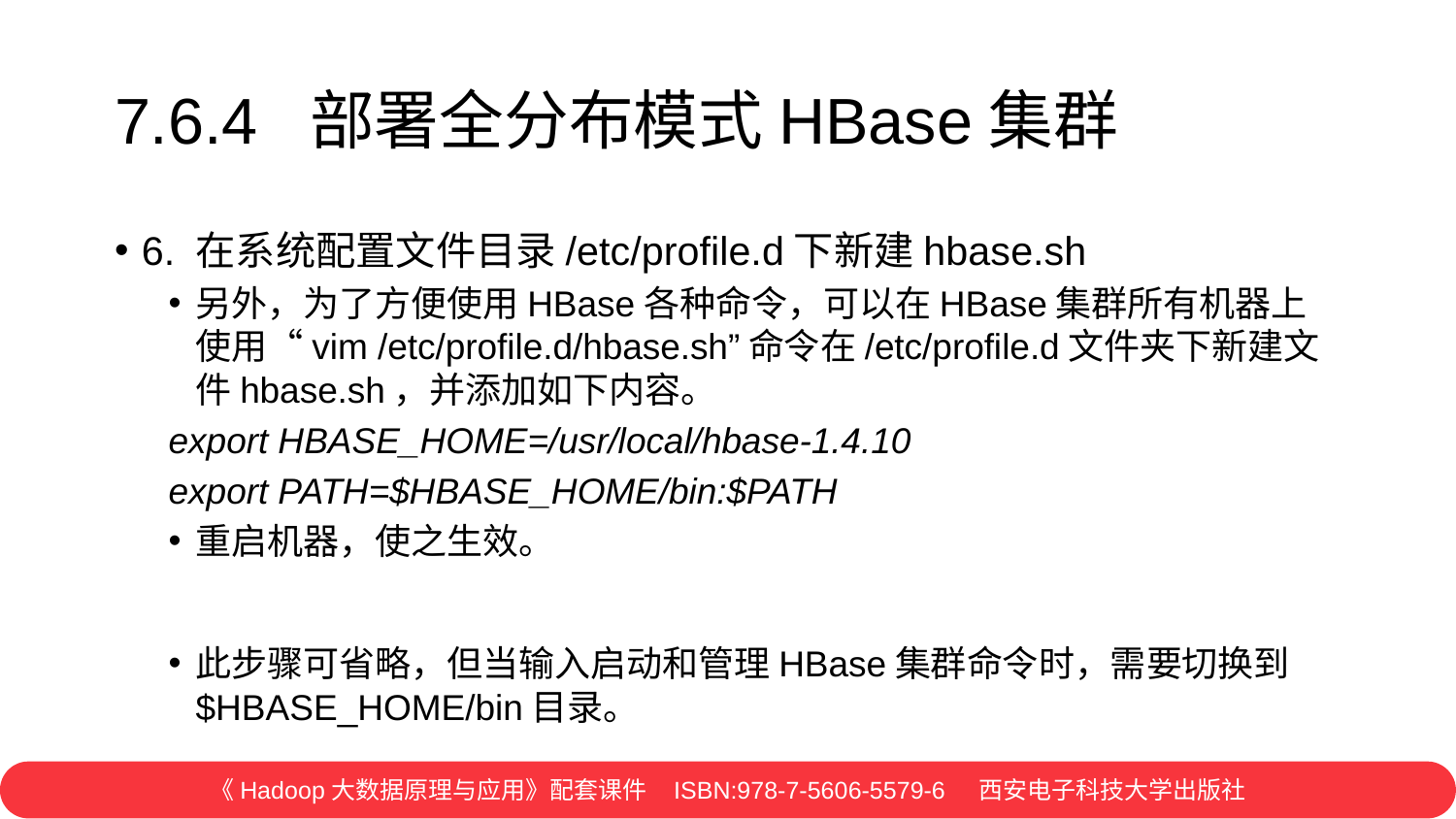

# 7.6.4  部署全分布模式HBase集群
6. 在系统配置文件目录/etc/profile.d下新建hbase.sh
另外，为了方便使用HBase各种命令，可以在HBase集群所有机器上使用“vim /etc/profile.d/hbase.sh”命令在/etc/profile.d文件夹下新建文件hbase.sh，并添加如下内容。
export HBASE_HOME=/usr/local/hbase-1.4.10
export PATH=$HBASE_HOME/bin:$PATH
重启机器，使之生效。

此步骤可省略，但当输入启动和管理HBase集群命令时，需要切换到$HBASE_HOME/bin目录。